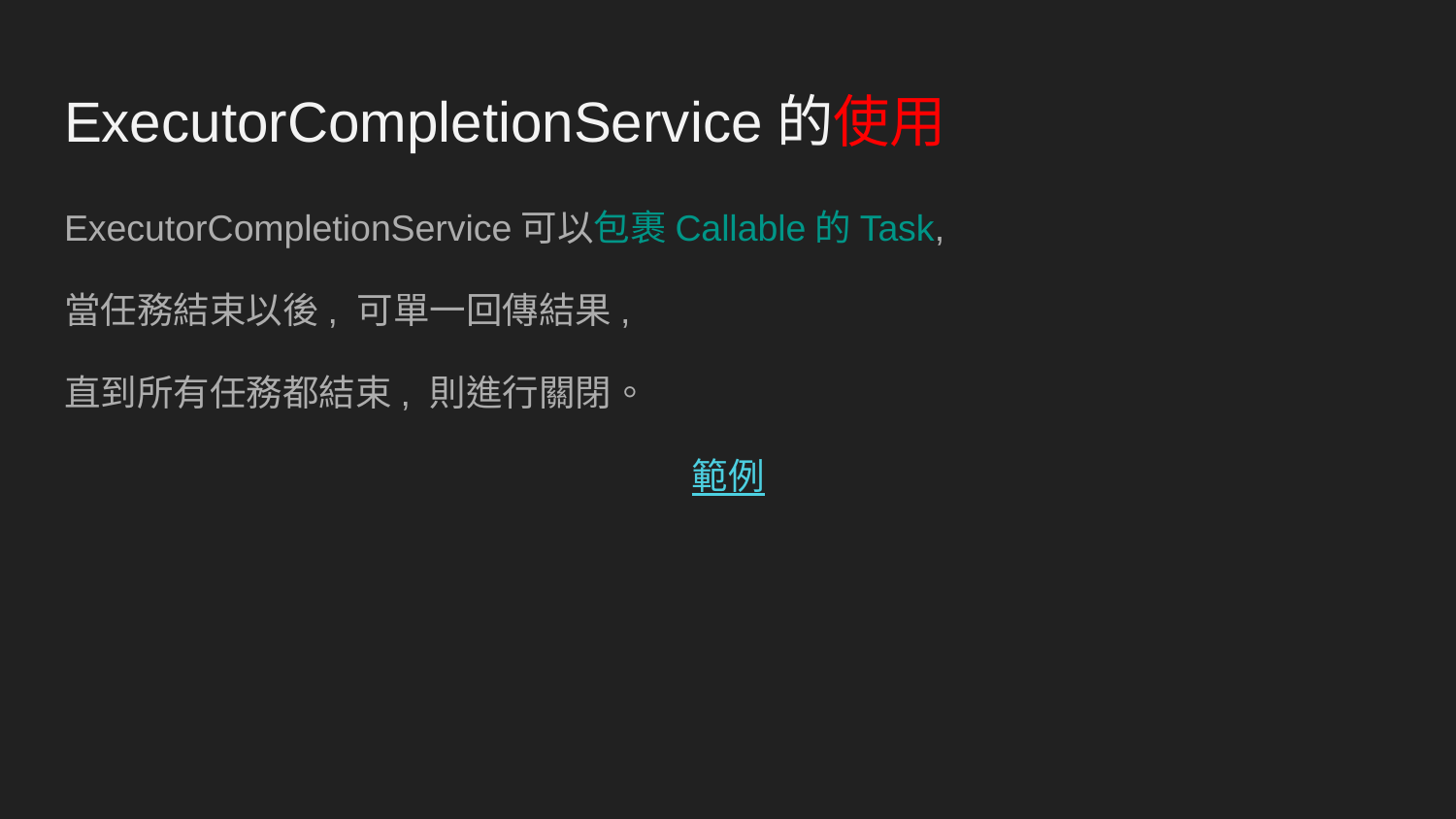

# ExecutorCompletionService的使用
ExecutorCompletionService可以包裹Callable的Task,
當任務結束以後, 可單一回傳結果,
直到所有任務都結束, 則進行關閉。
範例